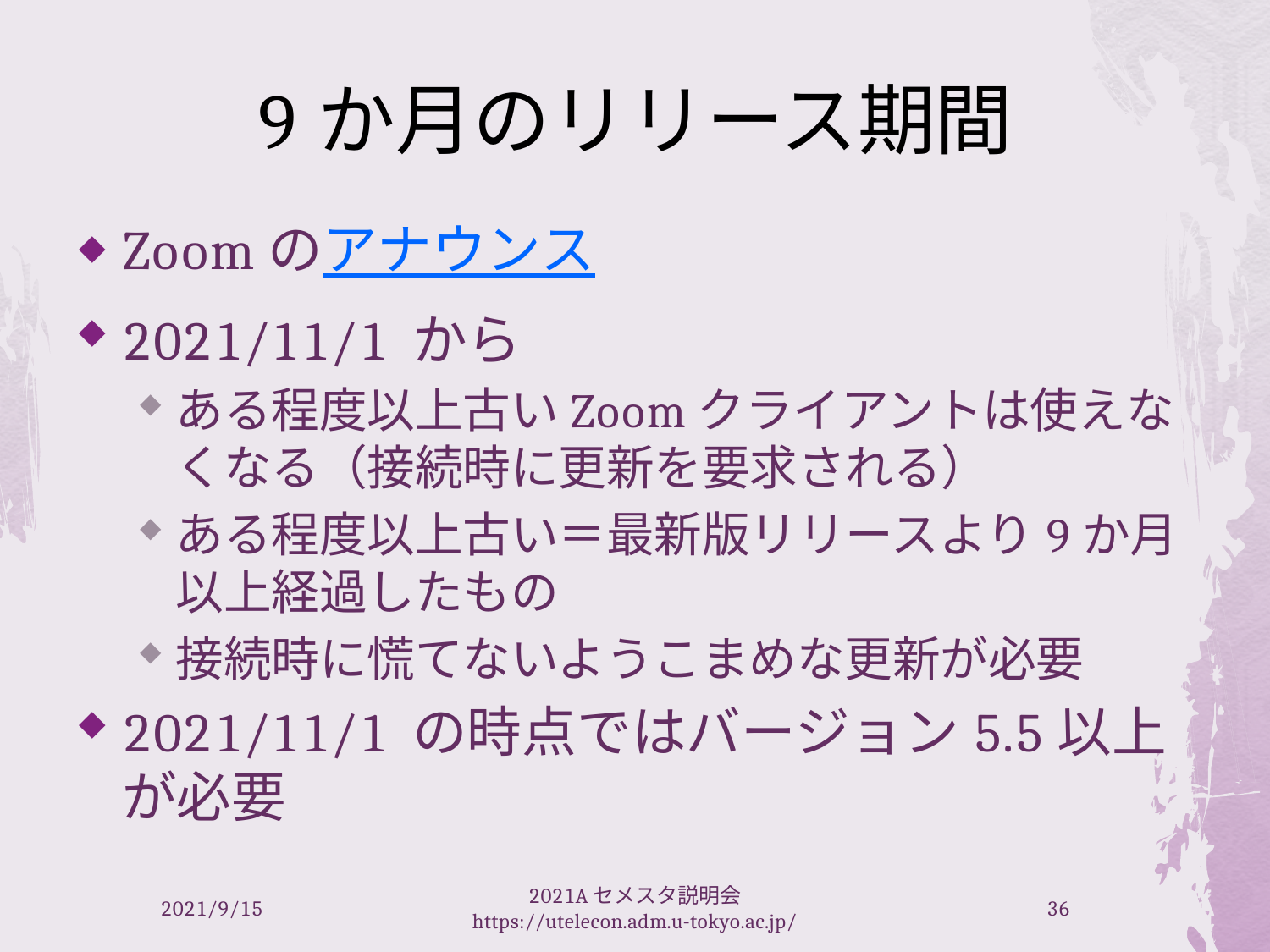

# 9か月のリリース期間
Zoomのアナウンス
2021/11/1 から
ある程度以上古いZoomクライアントは使えなくなる（接続時に更新を要求される）
ある程度以上古い＝最新版リリースより9か月以上経過したもの
接続時に慌てないようこまめな更新が必要
2021/11/1 の時点ではバージョン5.5以上が必要
2021/9/15
2021Aセメスタ説明会 https://utelecon.adm.u-tokyo.ac.jp/
36